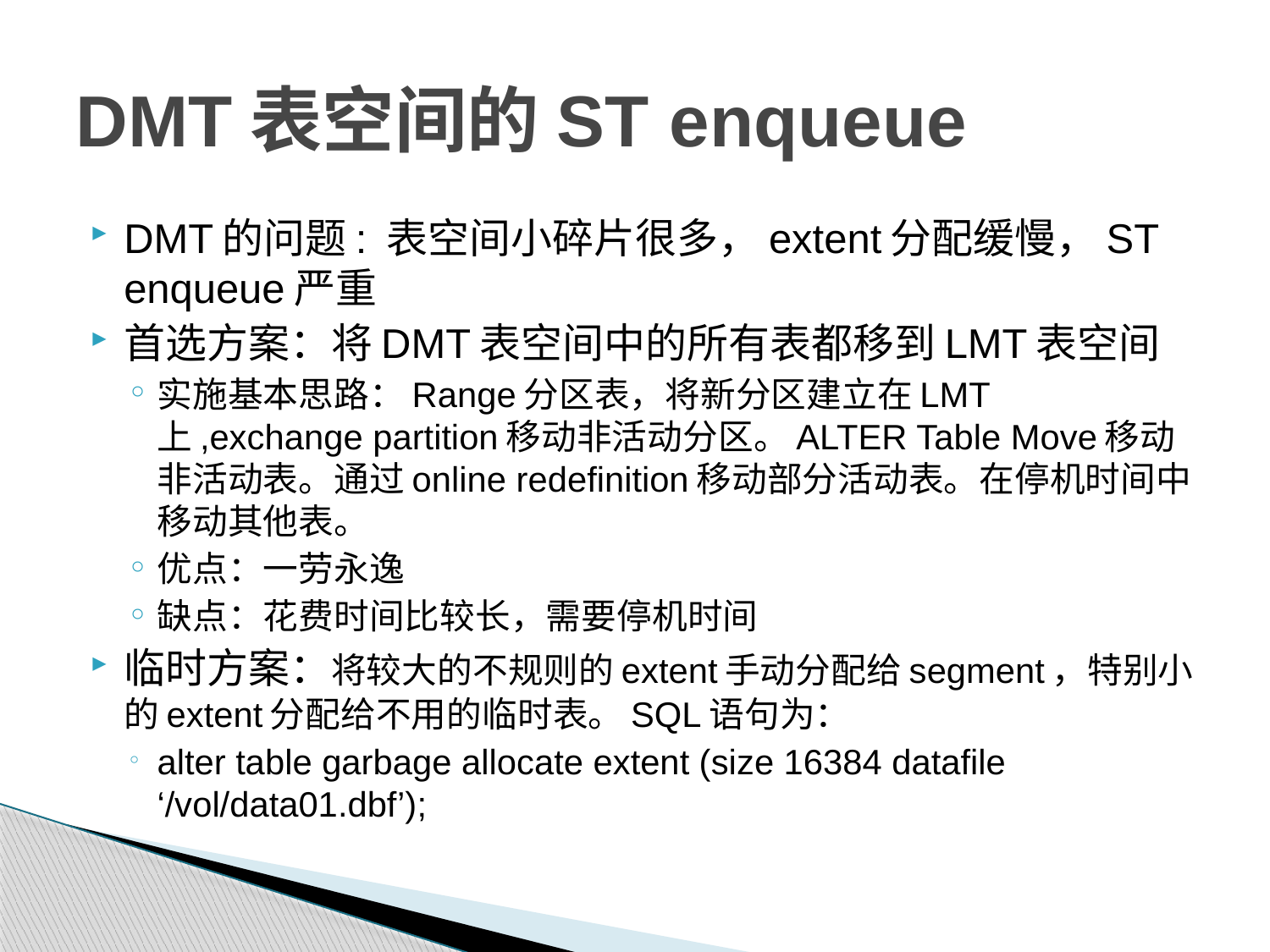

# DMT表空间的ST enqueue
DMT的问题: 表空间小碎片很多，extent分配缓慢，ST enqueue严重
首选方案：将DMT表空间中的所有表都移到LMT表空间
实施基本思路：Range分区表，将新分区建立在LMT 上,exchange partition移动非活动分区。ALTER Table Move移动非活动表。通过online redefinition移动部分活动表。在停机时间中移动其他表。
优点：一劳永逸
缺点：花费时间比较长，需要停机时间
临时方案：将较大的不规则的extent手动分配给segment，特别小的extent分配给不用的临时表。SQL语句为：
alter table garbage allocate extent (size 16384 datafile ‘/vol/data01.dbf’);